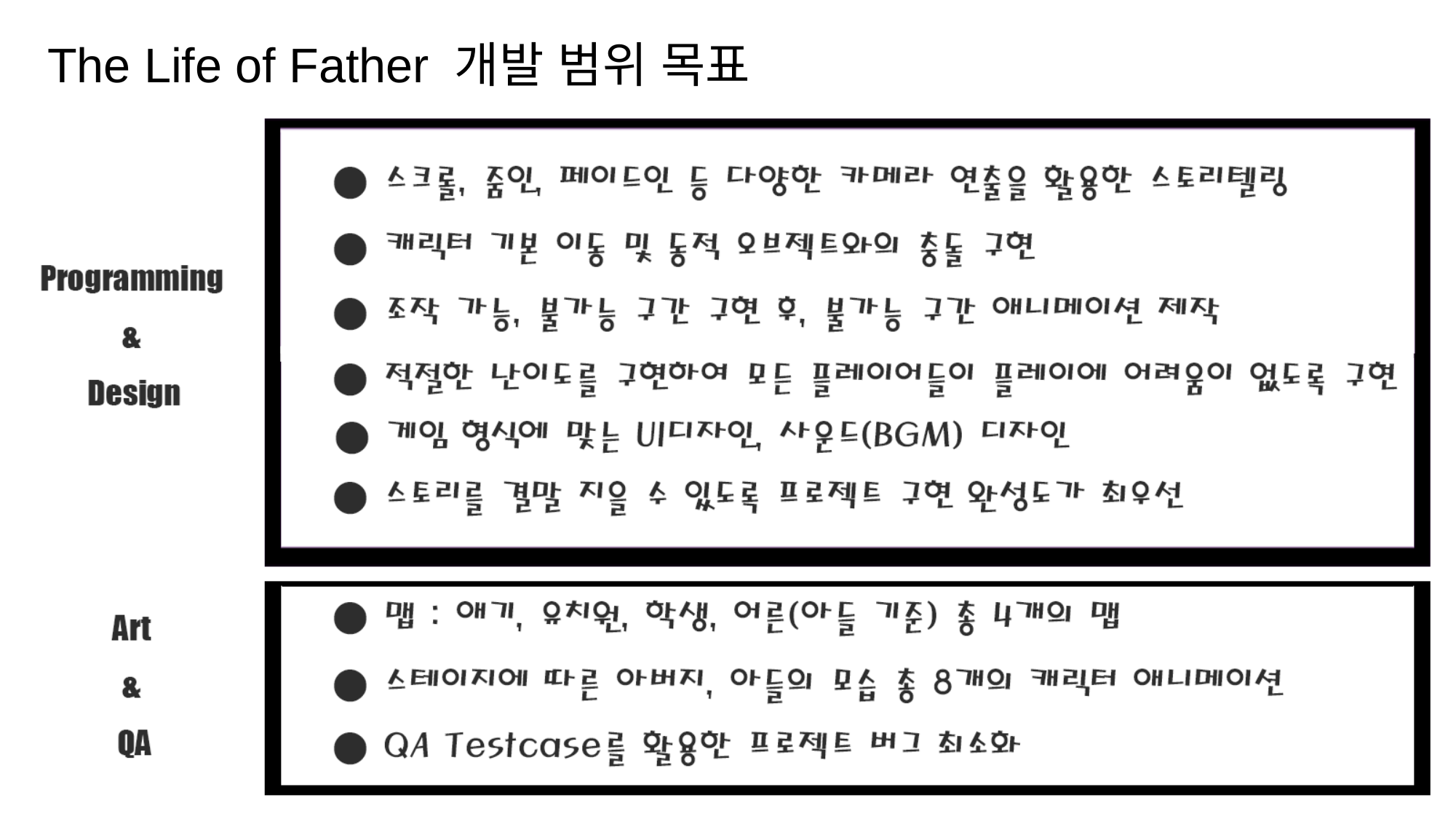

The Life of Father 개발 범위 목표